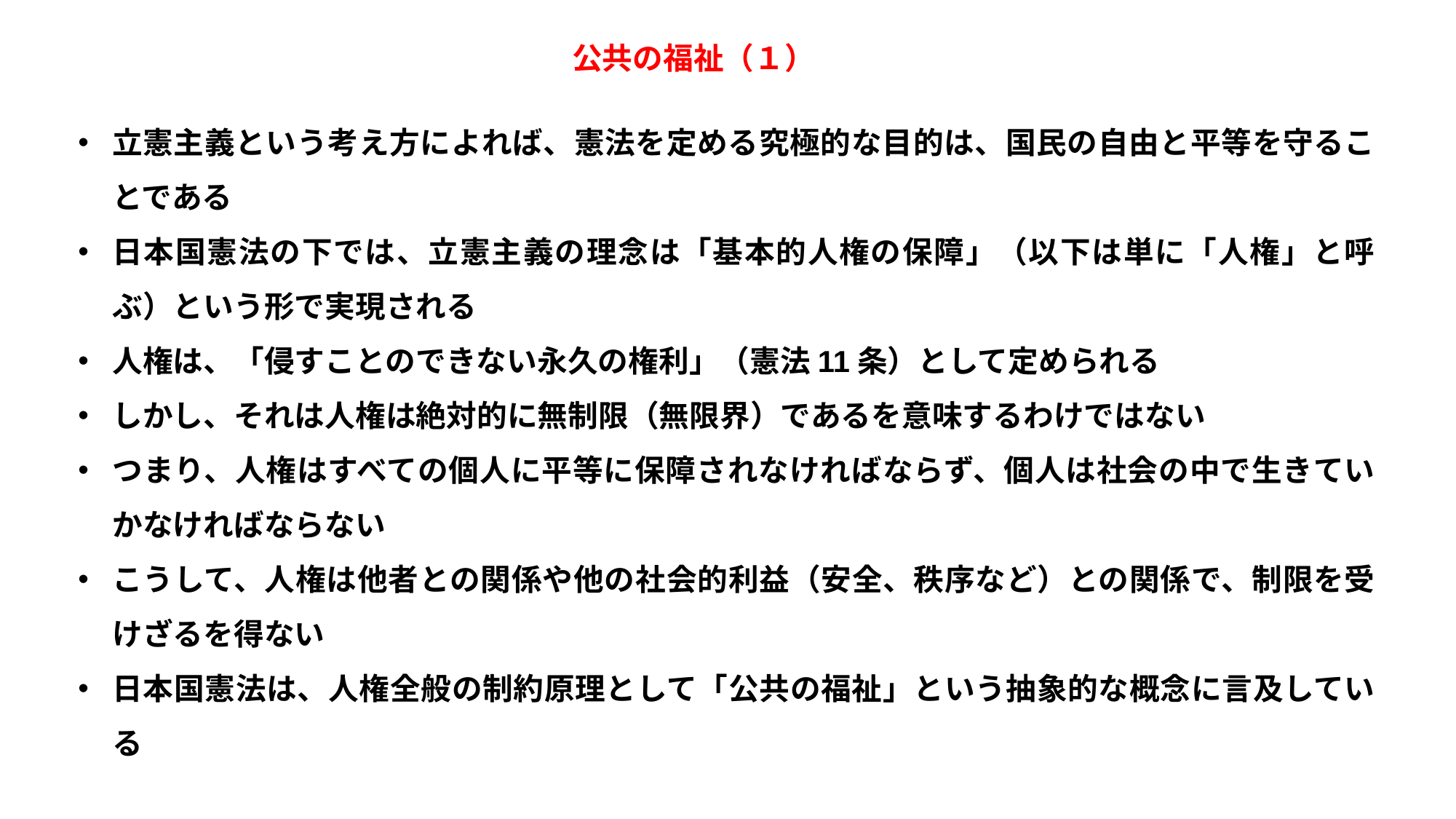

公共の福祉（１）
立憲主義という考え方によれば、憲法を定める究極的な目的は、国民の自由と平等を守ることである
日本国憲法の下では、立憲主義の理念は「基本的人権の保障」（以下は単に「人権」と呼ぶ）という形で実現される
人権は、「侵すことのできない永久の権利」（憲法11条）として定められる
しかし、それは人権は絶対的に無制限（無限界）であるを意味するわけではない
つまり、人権はすべての個人に平等に保障されなければならず、個人は社会の中で生きていかなければならない
こうして、人権は他者との関係や他の社会的利益（安全、秩序など）との関係で、制限を受けざるを得ない
日本国憲法は、人権全般の制約原理として「公共の福祉」という抽象的な概念に言及している